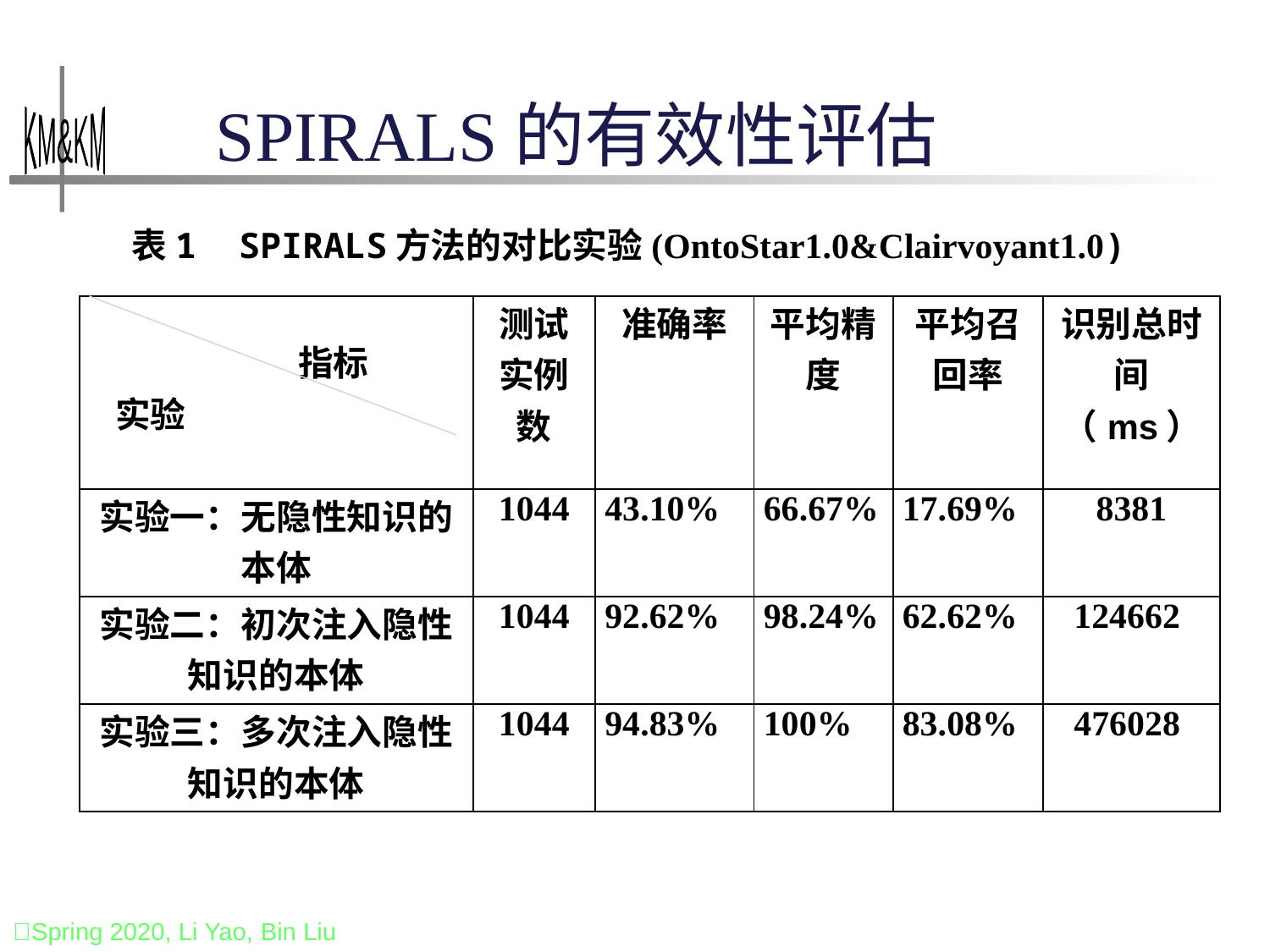

# spirals的有效性评估
表1  SPIRALS方法的对比实验(OntoStar1.0&Clairvoyant1.0)
| 指标 实验 | 测试实例数 | 准确率 | 平均精度 | 平均召回率 | 识别总时间（ms） |
| --- | --- | --- | --- | --- | --- |
| 实验一：无隐性知识的本体 | 1044 | 43.10% | 66.67% | 17.69% | 8381 |
| 实验二：初次注入隐性知识的本体 | 1044 | 92.62% | 98.24% | 62.62% | 124662 |
| 实验三：多次注入隐性知识的本体 | 1044 | 94.83% | 100% | 83.08% | 476028 |